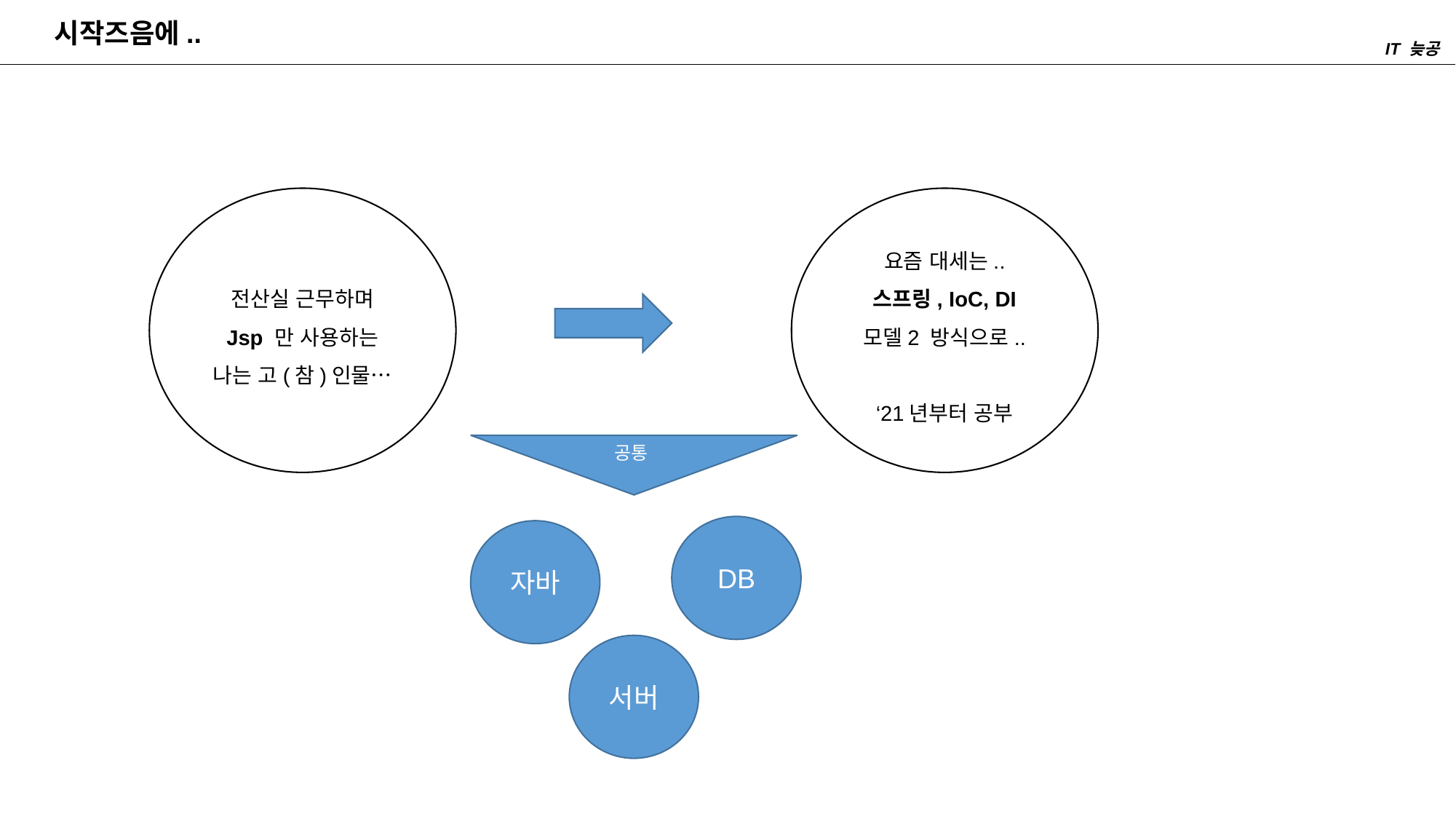

시작즈음에..
IT 늦공
전산실 근무하며
Jsp 만 사용하는
나는 고(참)인물…
요즘 대세는..
스프링, IoC, DI
모델2 방식으로..

‘21년부터 공부

공통
DB
자바
서버